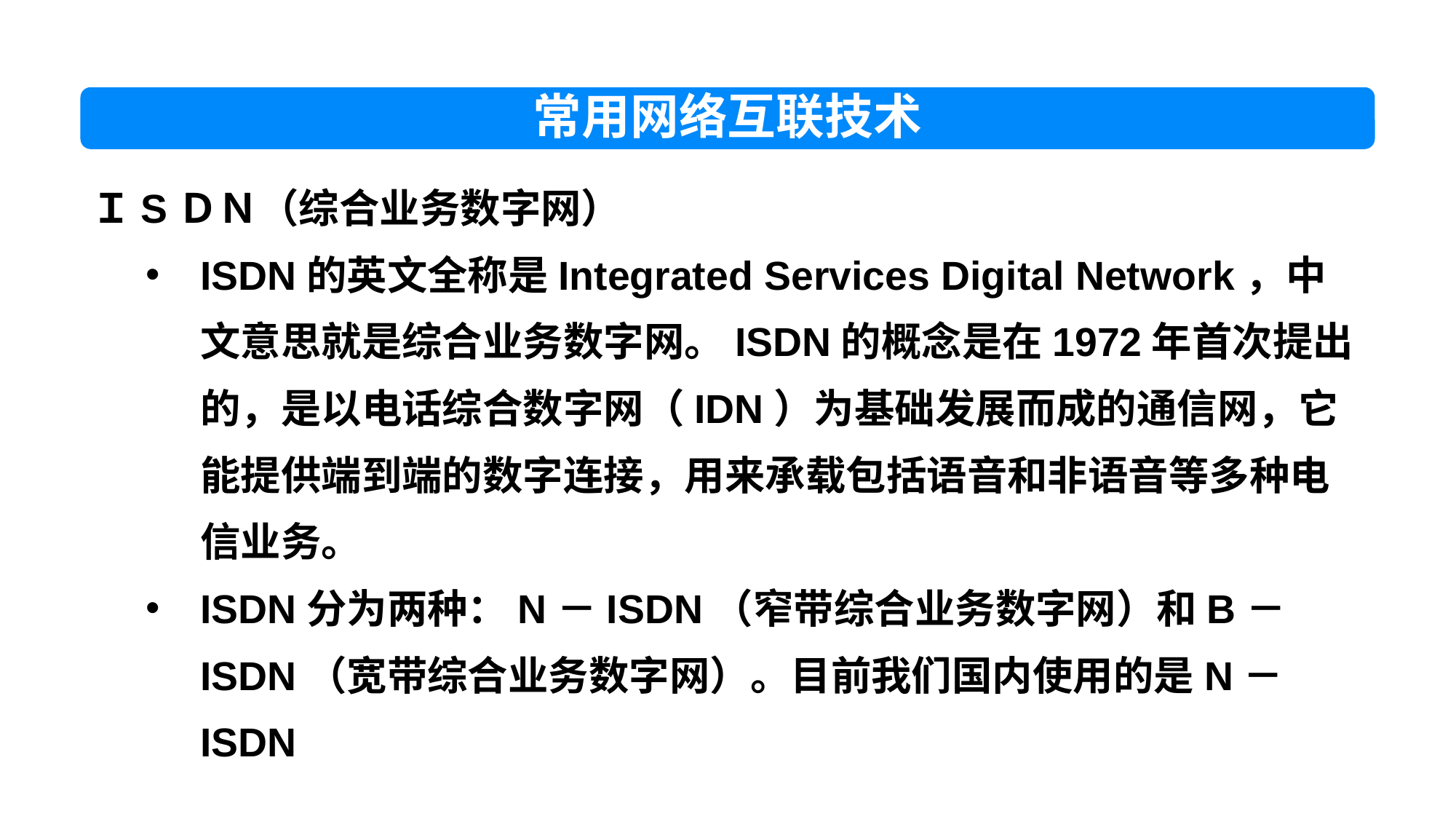

常用网络互联技术

ＩSＤＮ（综合业务数字网）
ISDN的英文全称是Integrated Services Digital Network，中文意思就是综合业务数字网。ISDN的概念是在1972年首次提出的，是以电话综合数字网（IDN）为基础发展而成的通信网，它能提供端到端的数字连接，用来承载包括语音和非语音等多种电信业务。
ISDN分为两种：N－ISDN（窄带综合业务数字网）和B－ISDN（宽带综合业务数字网）。目前我们国内使用的是N－ISDN